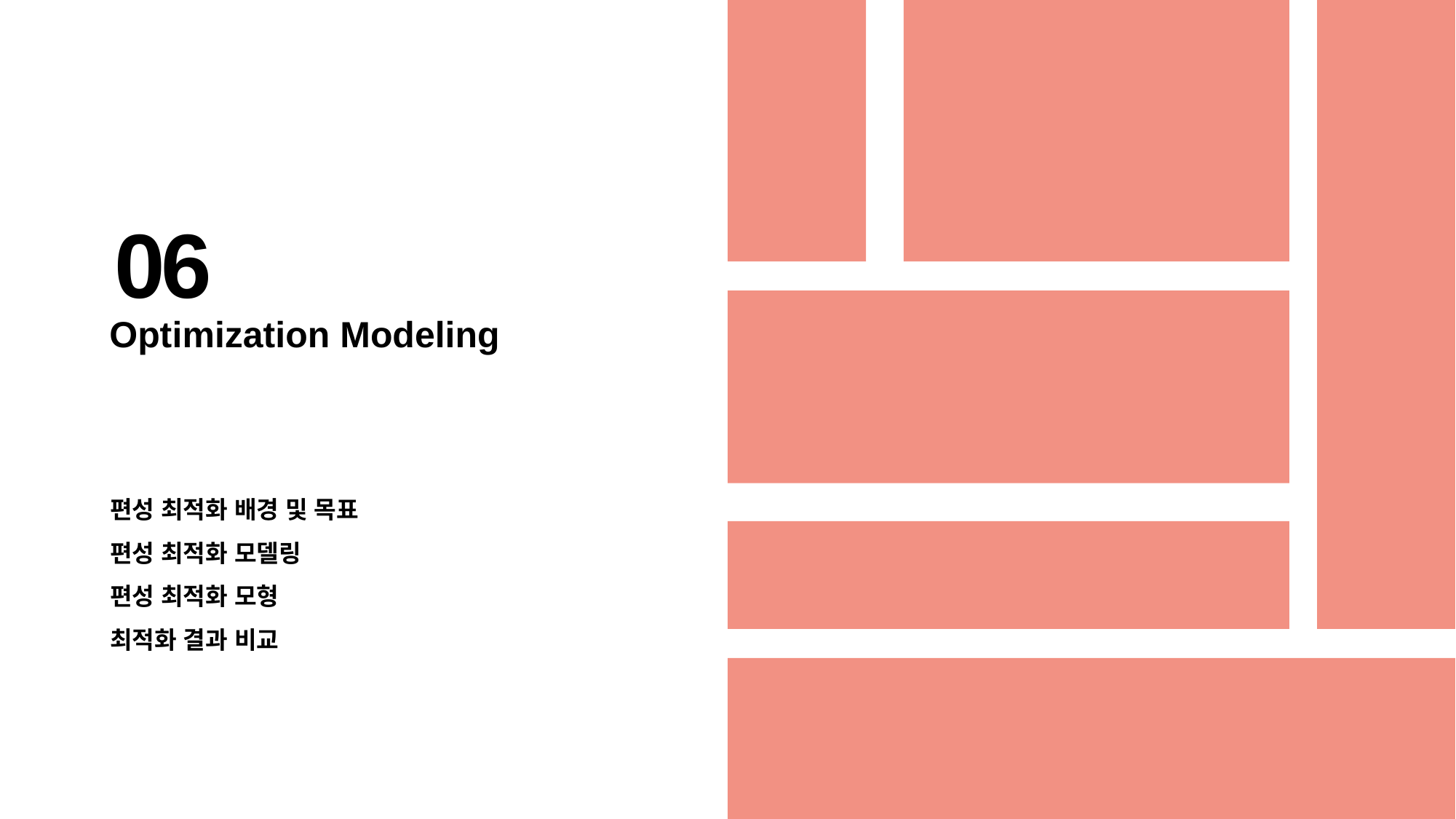

06

Optimization Modeling

편성 최적화 배경 및 목표
편성 최적화 모델링
편성 최적화 모형
최적화 결과 비교
35